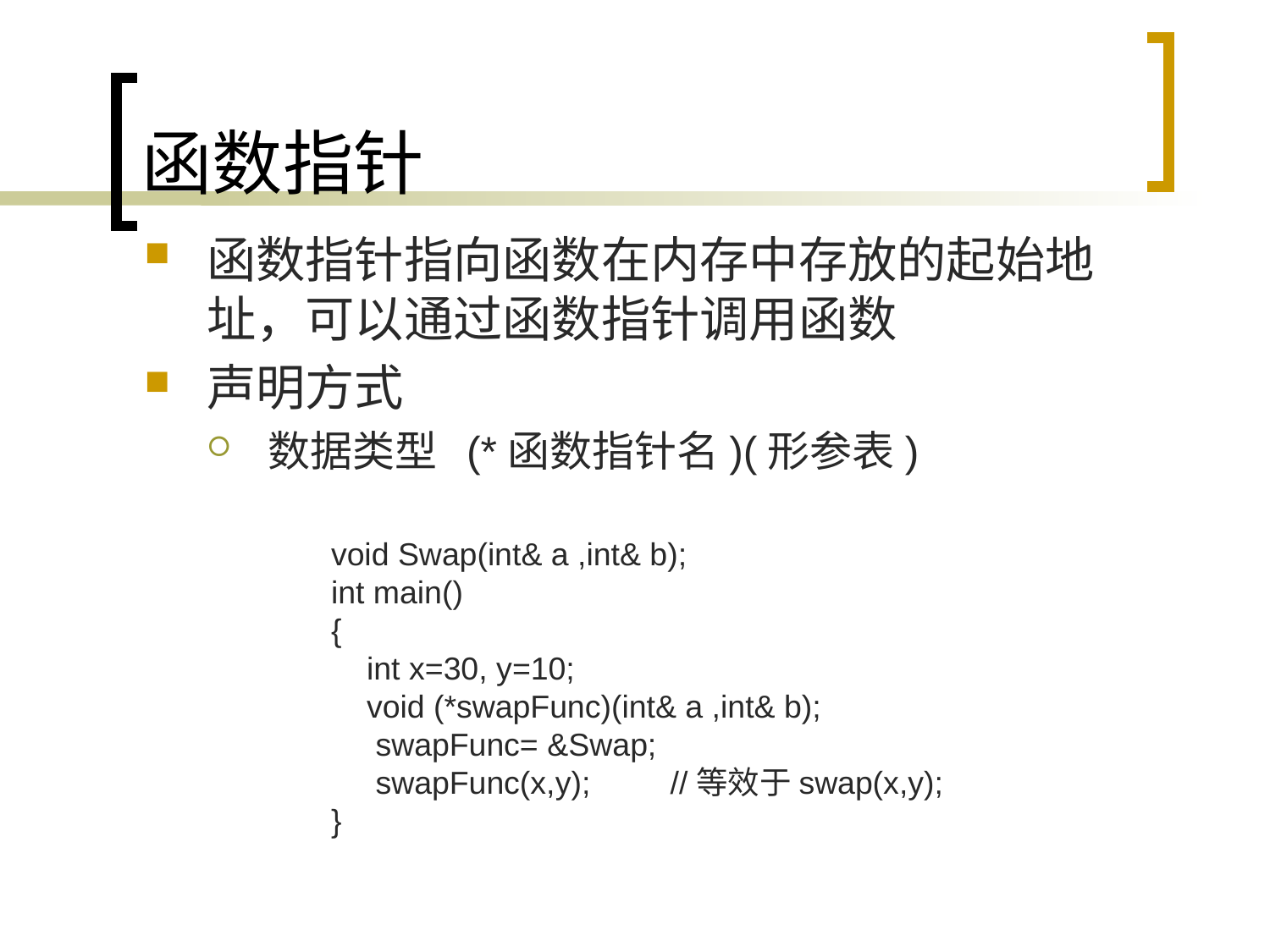

# 函数指针
函数指针指向函数在内存中存放的起始地址，可以通过函数指针调用函数
声明方式
数据类型  (*函数指针名)(形参表)

void Swap(int& a ,int& b);
int main()
{
	int x=30, y=10;
	void (*swapFunc)(int& a ,int& b);
	 swapFunc= &Swap;
	 swapFunc(x,y);         //等效于swap(x,y);
}